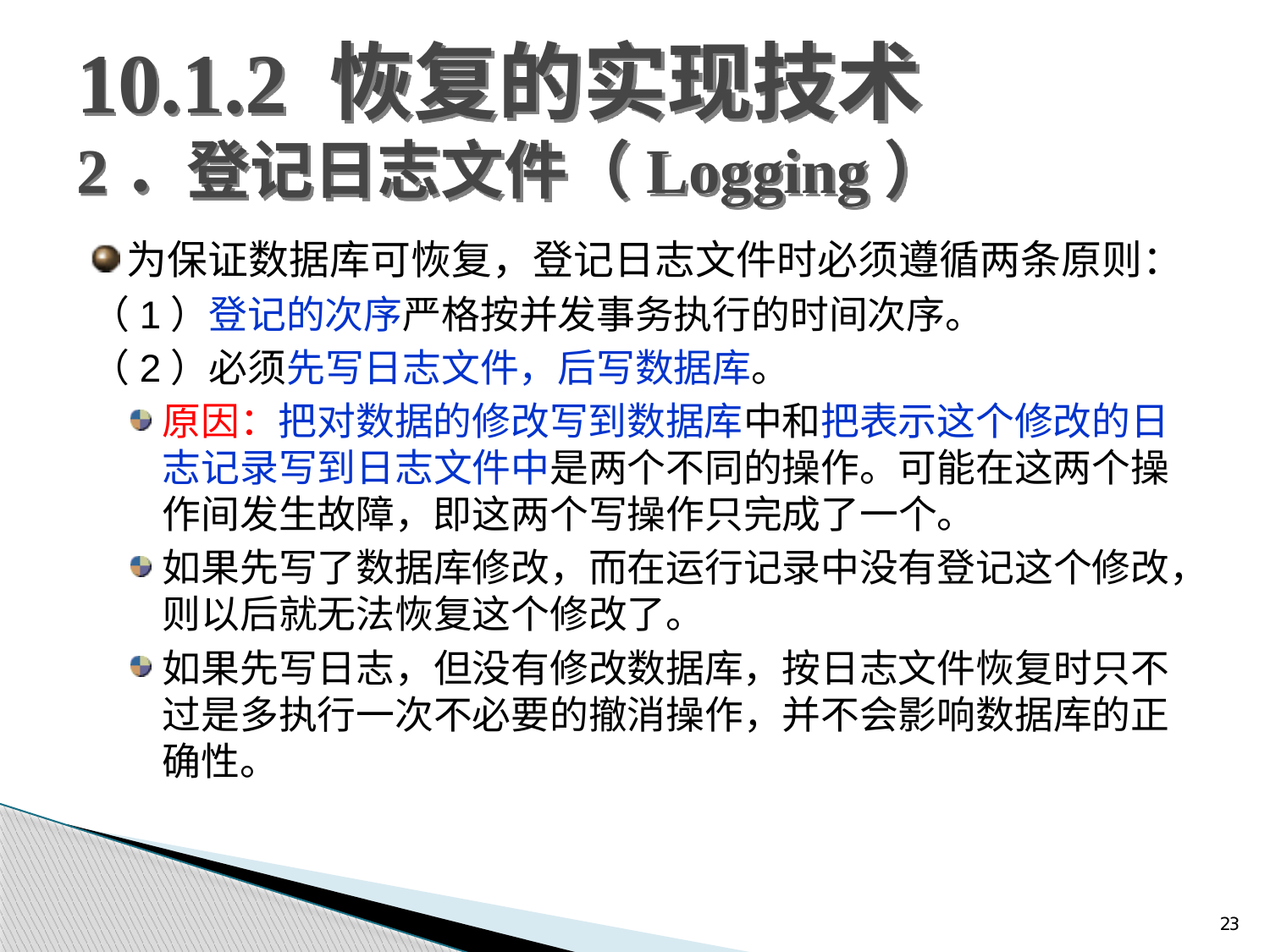

# 10.1.2 恢复的实现技术 2．登记日志文件（Logging）
为保证数据库可恢复，登记日志文件时必须遵循两条原则：
（1）登记的次序严格按并发事务执行的时间次序。
（2）必须先写日志文件，后写数据库。
原因：把对数据的修改写到数据库中和把表示这个修改的日志记录写到日志文件中是两个不同的操作。可能在这两个操作间发生故障，即这两个写操作只完成了一个。
如果先写了数据库修改，而在运行记录中没有登记这个修改，则以后就无法恢复这个修改了。
如果先写日志，但没有修改数据库，按日志文件恢复时只不过是多执行一次不必要的撤消操作，并不会影响数据库的正确性。
23